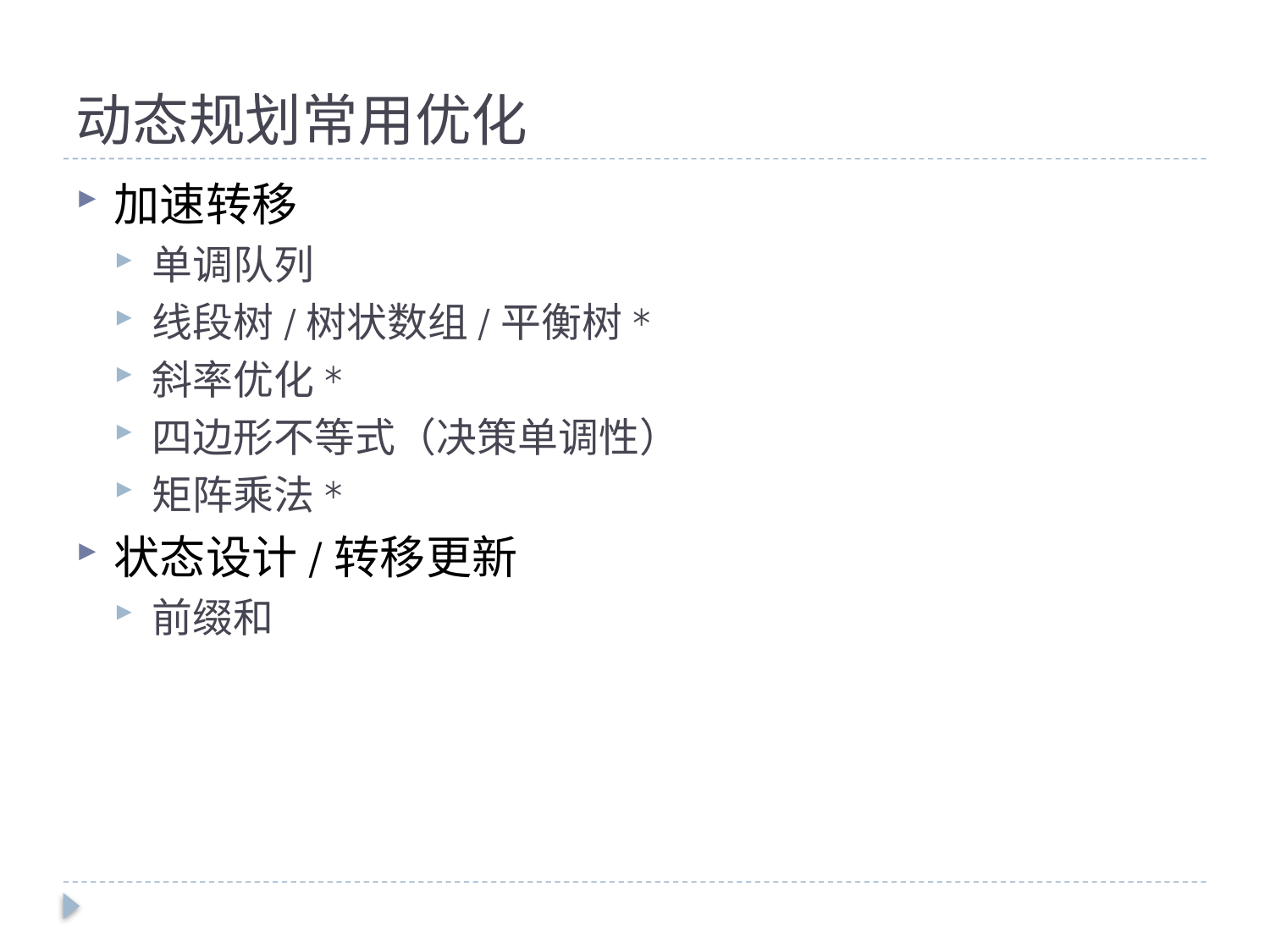

# 动态规划常用优化
加速转移
单调队列
线段树/树状数组/平衡树*
斜率优化*
四边形不等式（决策单调性）
矩阵乘法*
状态设计/转移更新
前缀和